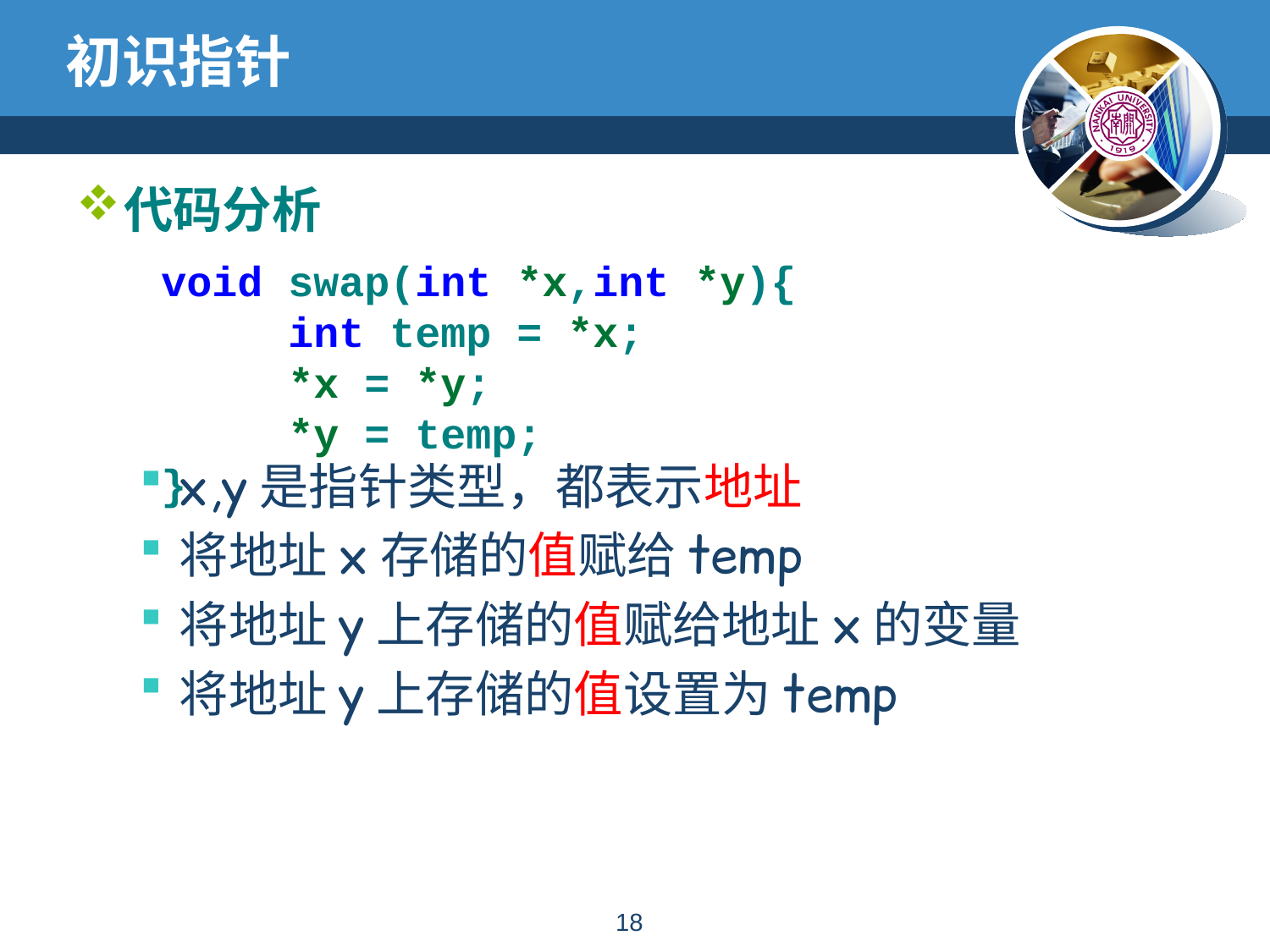

# 初识指针
代码分析

x,y是指针类型，都表示地址
将地址x存储的值赋给temp
将地址y上存储的值赋给地址x的变量
将地址y上存储的值设置为temp
void swap(int *x,int *y){
	int temp = *x;
	*x = *y;
	*y = temp;
}
18